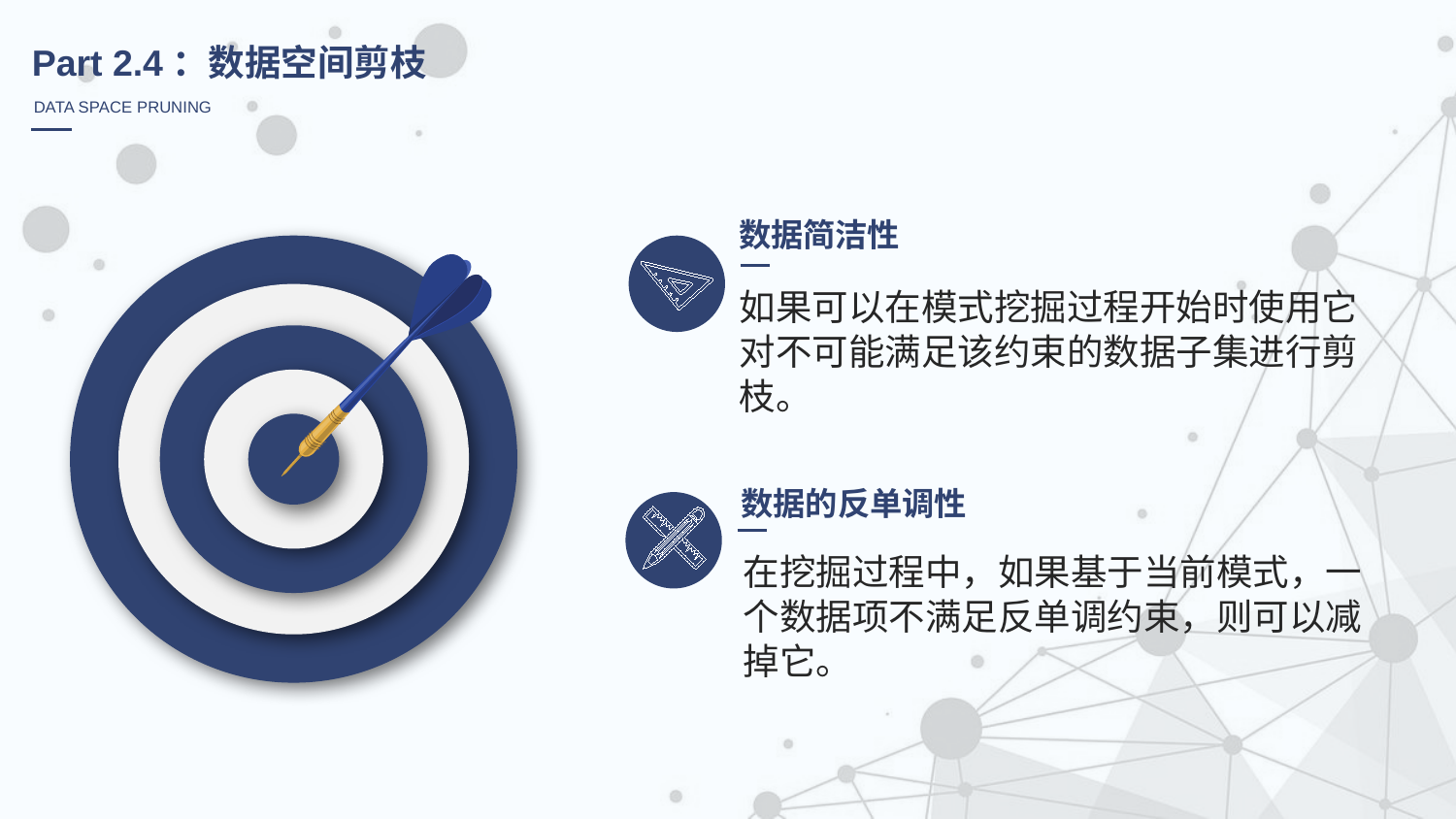

Part 2.4：数据空间剪枝
DATA SPACE PRUNING
数据简洁性

如果可以在模式挖掘过程开始时使用它对不可能满足该约束的数据子集进行剪枝。
数据的反单调性

在挖掘过程中，如果基于当前模式，一个数据项不满足反单调约束，则可以减掉它。